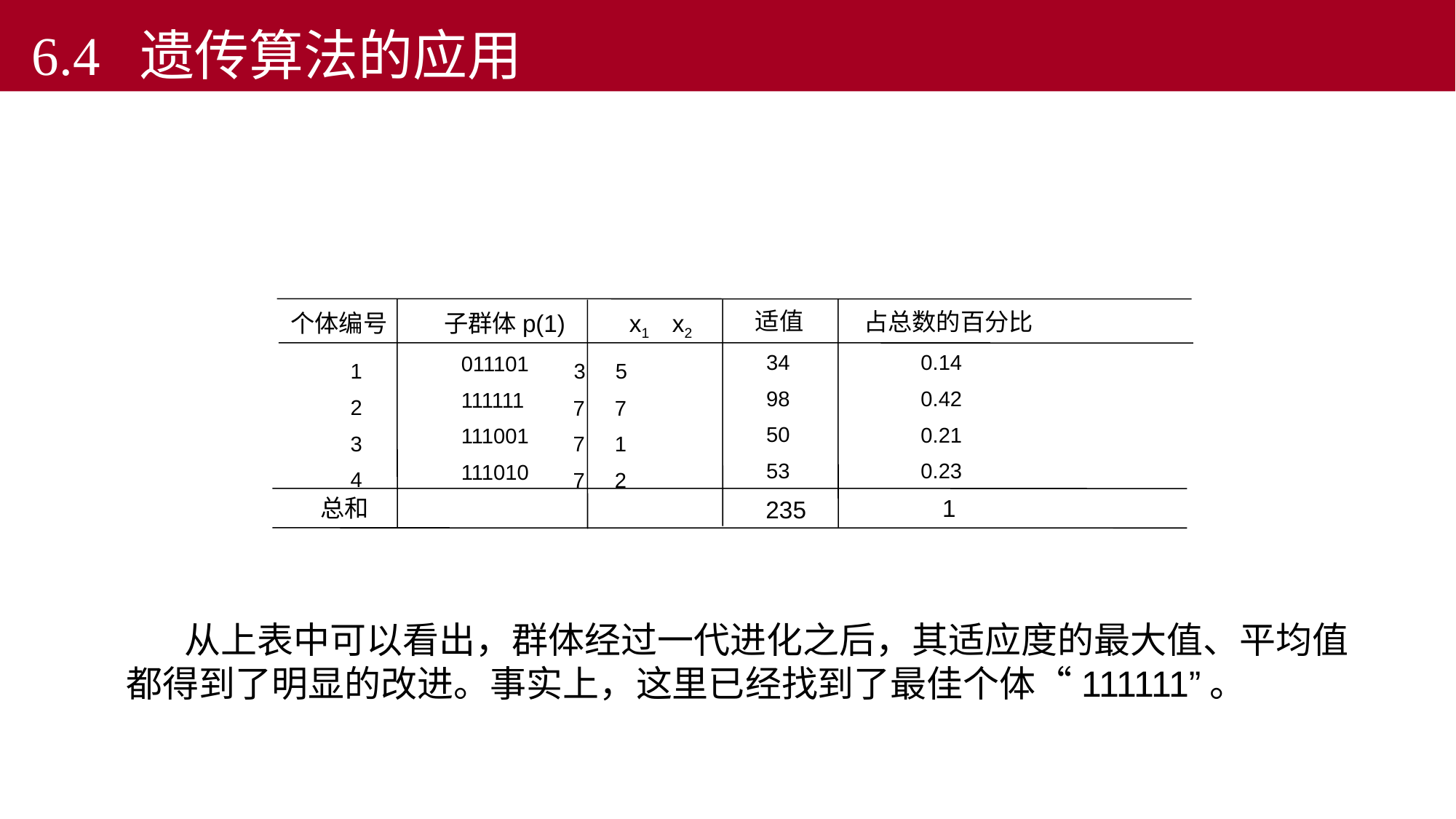

6.4  遗传算法的应用

适值
占总数的百分比
个体编号
子群体p(1)
 x1      x2

34
98
50
53
0.14
0.42
0.21
0.23
011101
111111
111001
111010
 3     5
 7     7
 7     1
 7     2
1
2
3
4
1
总和

235

      从上表中可以看出，群体经过一代进化之后，其适应度的最大值、平均值都得到了明显的改进。事实上，这里已经找到了最佳个体“111111”。